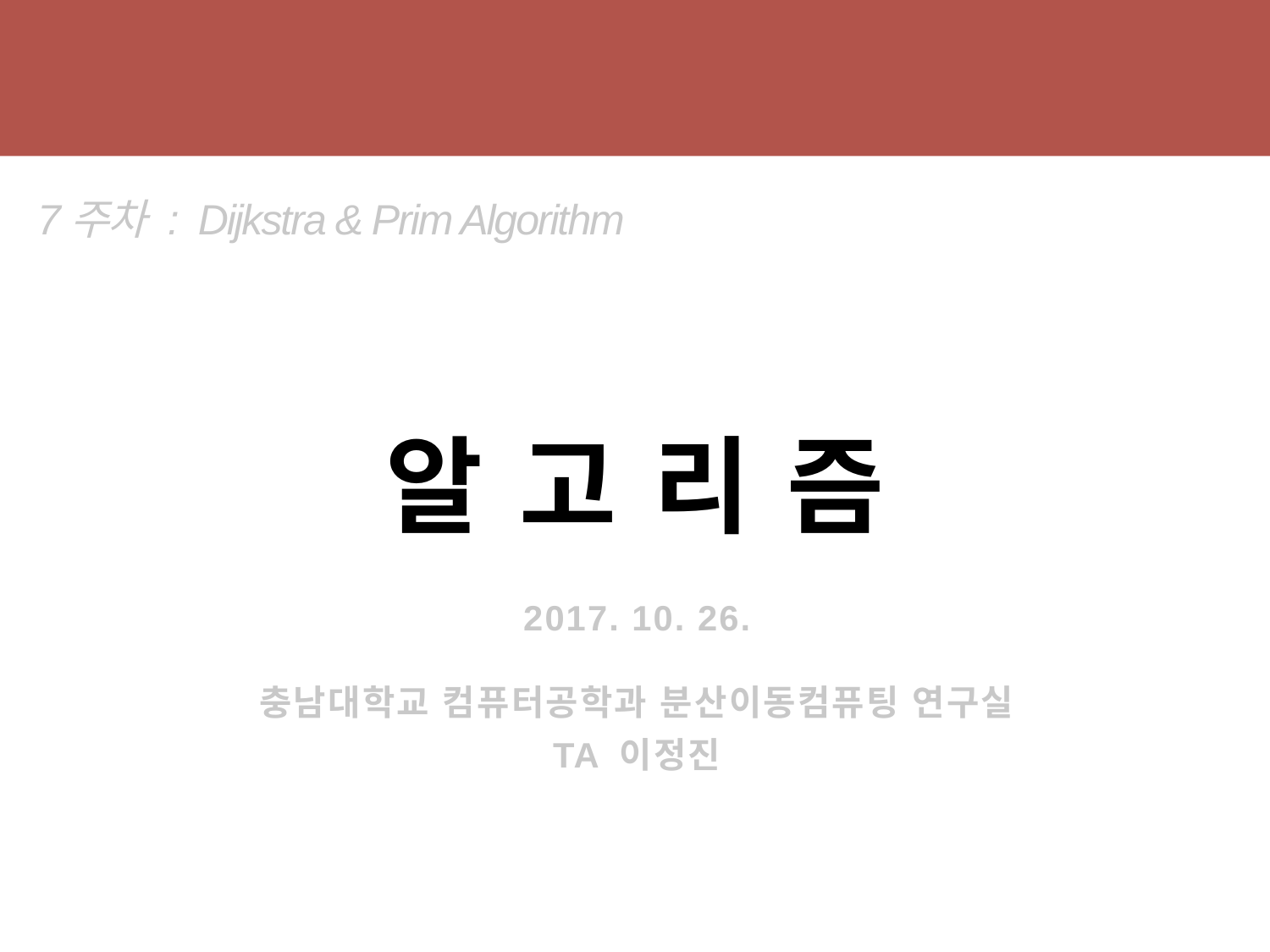

알 고 리 즘
7주차 :  Dijkstra & Prim Algorithm
2017. 10. 26.

충남대학교 컴퓨터공학과 분산이동컴퓨팅 연구실

TA 이정진